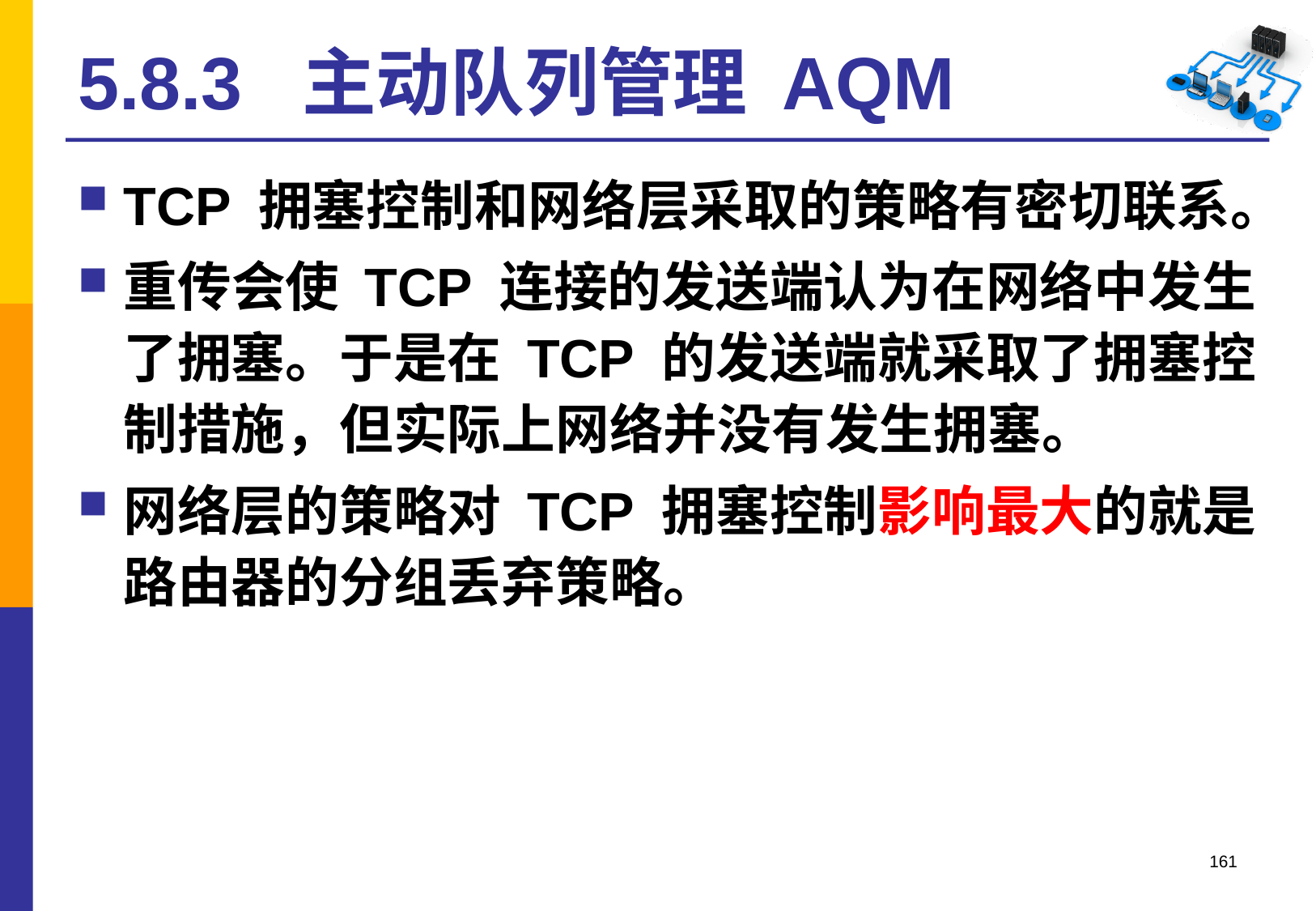

# 5.8.3  主动队列管理 AQM
TCP 拥塞控制和网络层采取的策略有密切联系。
重传会使 TCP 连接的发送端认为在网络中发生了拥塞。于是在 TCP 的发送端就采取了拥塞控制措施，但实际上网络并没有发生拥塞。
网络层的策略对 TCP 拥塞控制影响最大的就是路由器的分组丢弃策略。
161